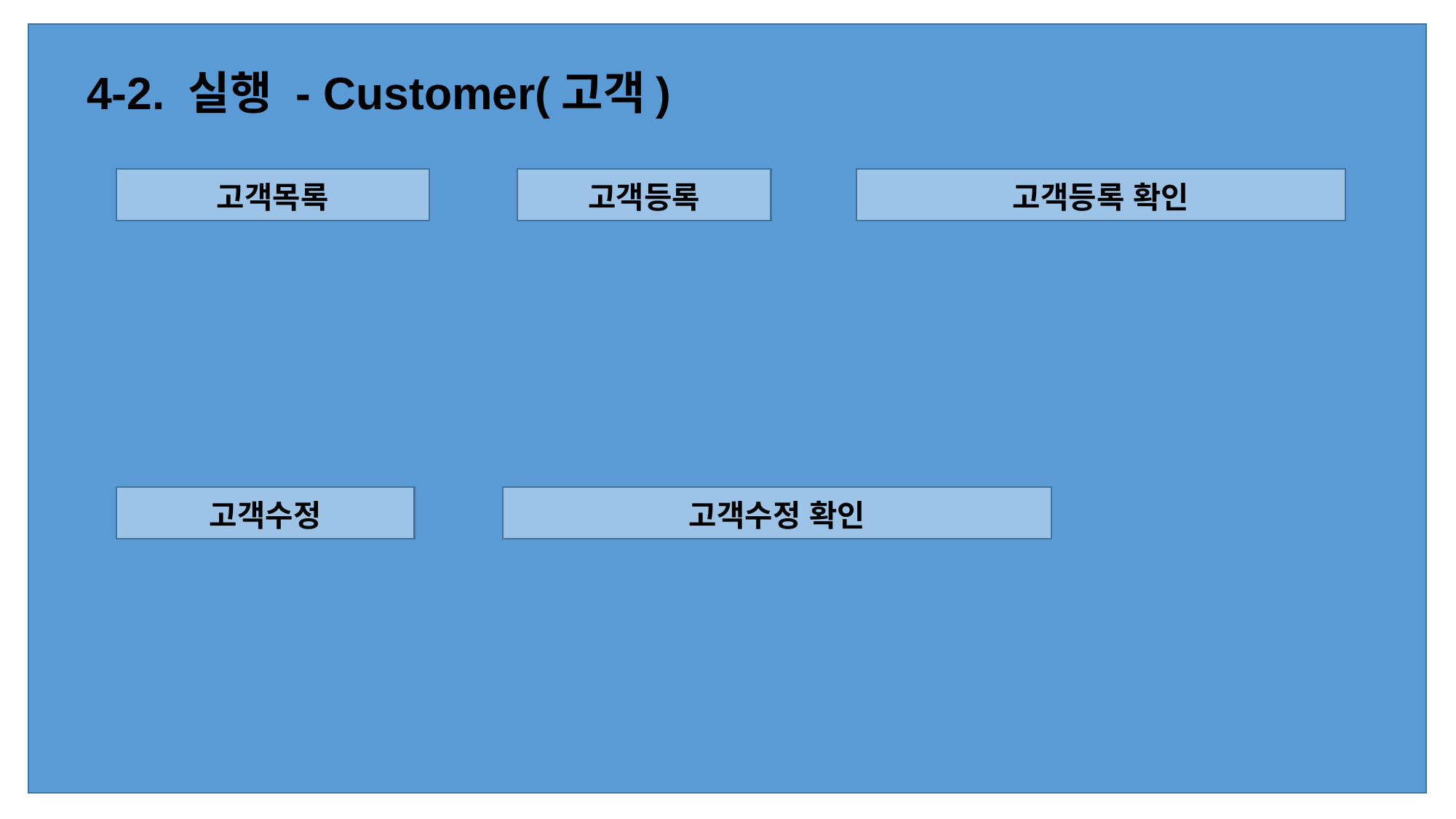

# 4-2. 실행 - Customer(고객)
고객목록

고객등록

고객등록 확인

고객수정

고객수정 확인